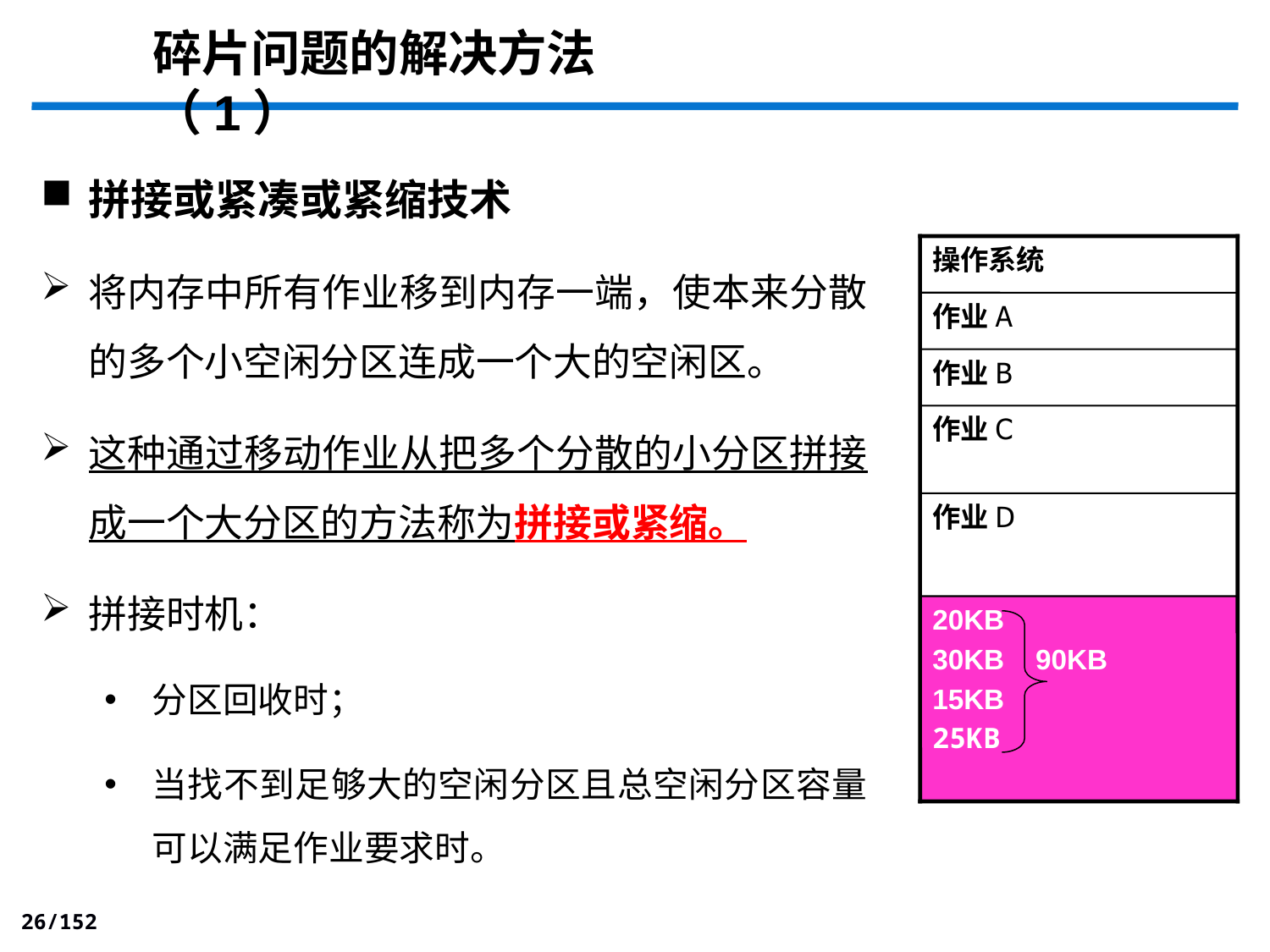

碎片问题的解决方法（1）
拼接或紧凑或紧缩技术
将内存中所有作业移到内存一端，使本来分散的多个小空闲分区连成一个大的空闲区。
这种通过移动作业从把多个分散的小分区拼接成一个大分区的方法称为拼接或紧缩。
拼接时机：
分区回收时；
当找不到足够大的空闲分区且总空闲分区容量可以满足作业要求时。
操作系统

作业A

作业B

作业C

作业D

20KB
30KB    90KB
15KB
25KB